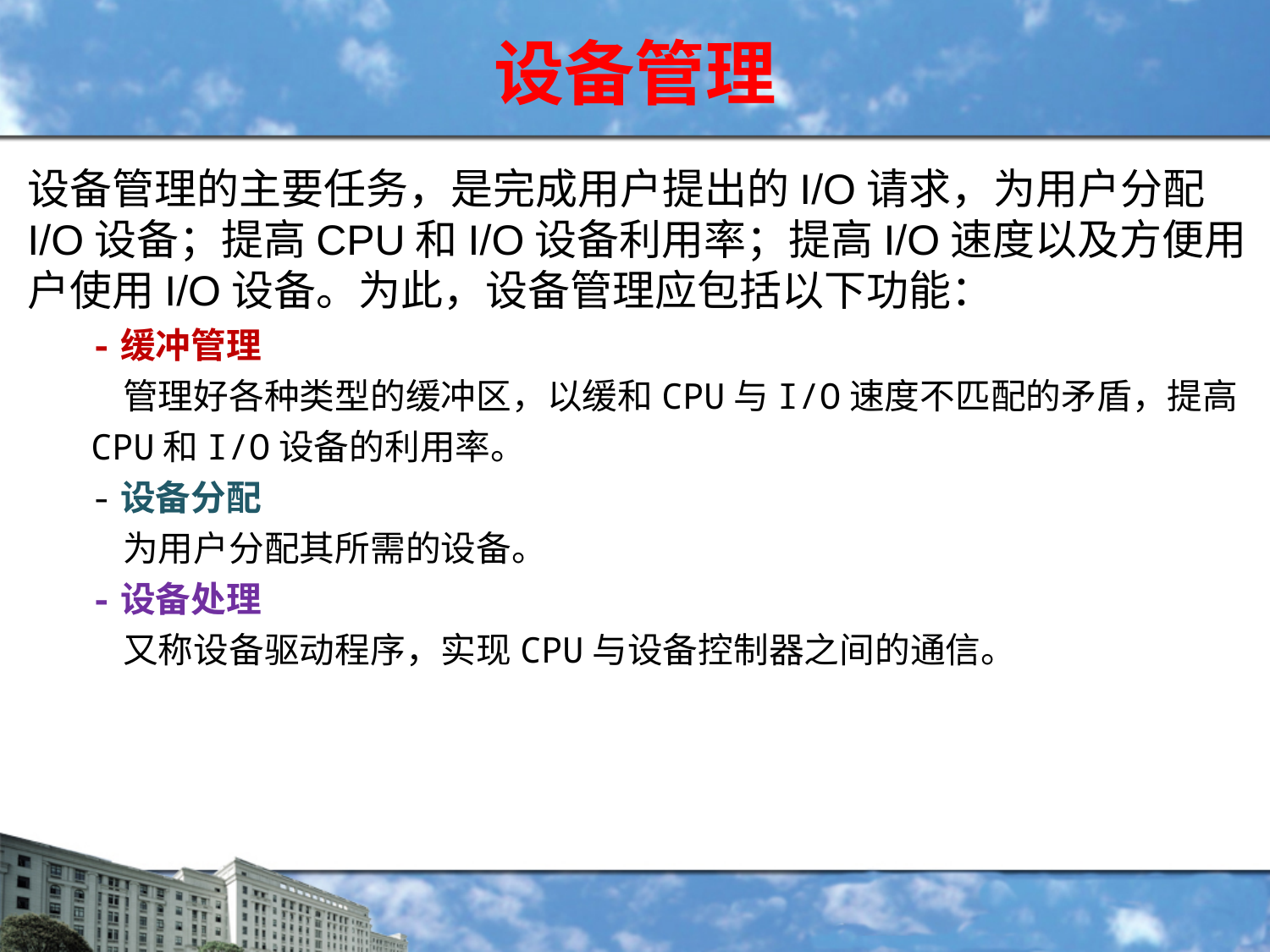

# 设备管理
设备管理的主要任务，是完成用户提出的I/O请求，为用户分配I/O设备；提高CPU和I/O设备利用率；提高I/O速度以及方便用户使用I/O设备。为此，设备管理应包括以下功能：
-缓冲管理
   管理好各种类型的缓冲区，以缓和CPU与I/O速度不匹配的矛盾，提高CPU和I/O设备的利用率。
-设备分配
   为用户分配其所需的设备。
-设备处理
   又称设备驱动程序，实现CPU与设备控制器之间的通信。